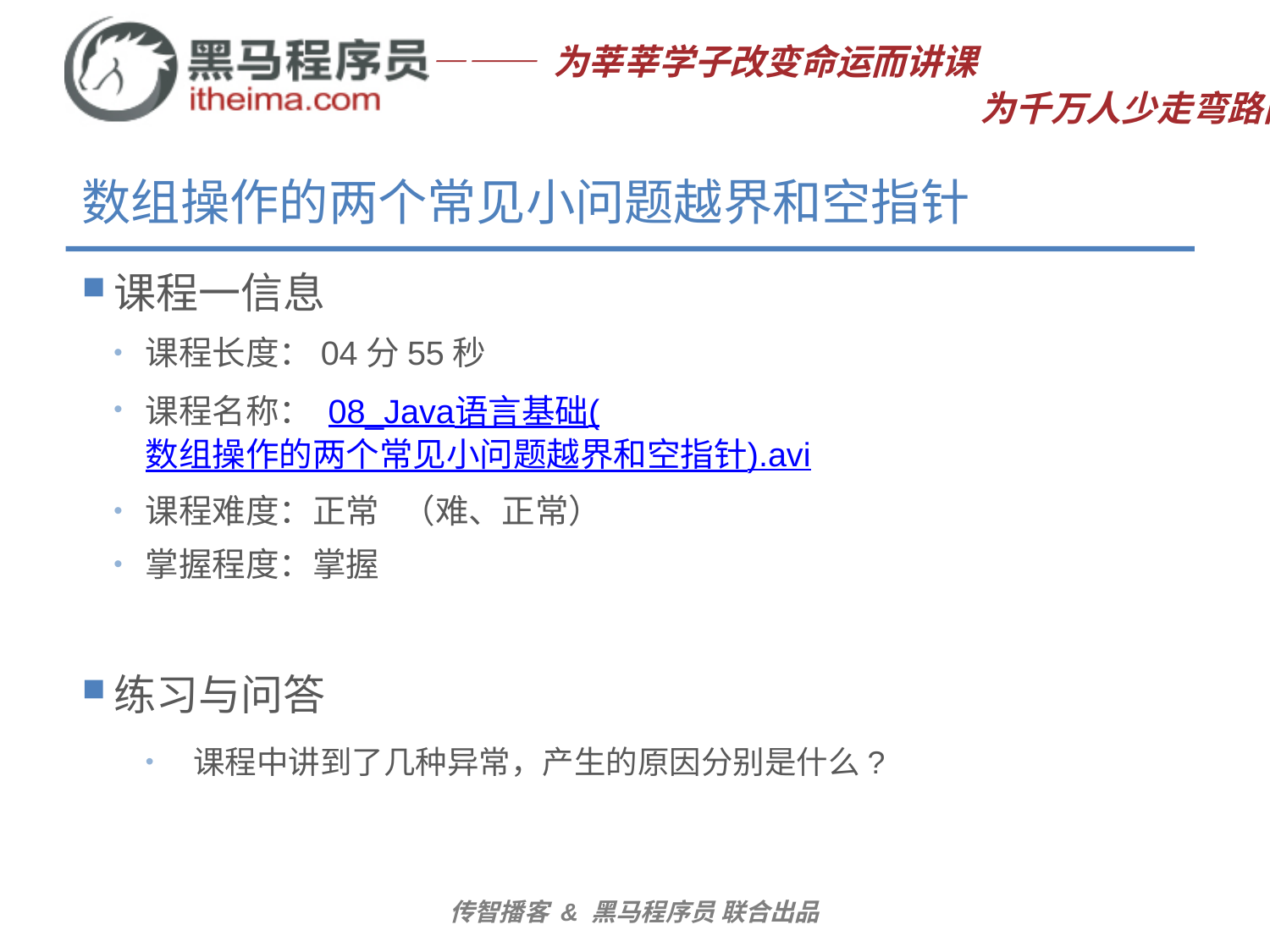

# 数组操作的两个常见小问题越界和空指针
课程一信息
课程长度：04分55秒
课程名称： 08_Java语言基础(数组操作的两个常见小问题越界和空指针).avi
课程难度：正常   （难、正常）
掌握程度：掌握

练习与问答
课程中讲到了几种异常，产生的原因分别是什么?